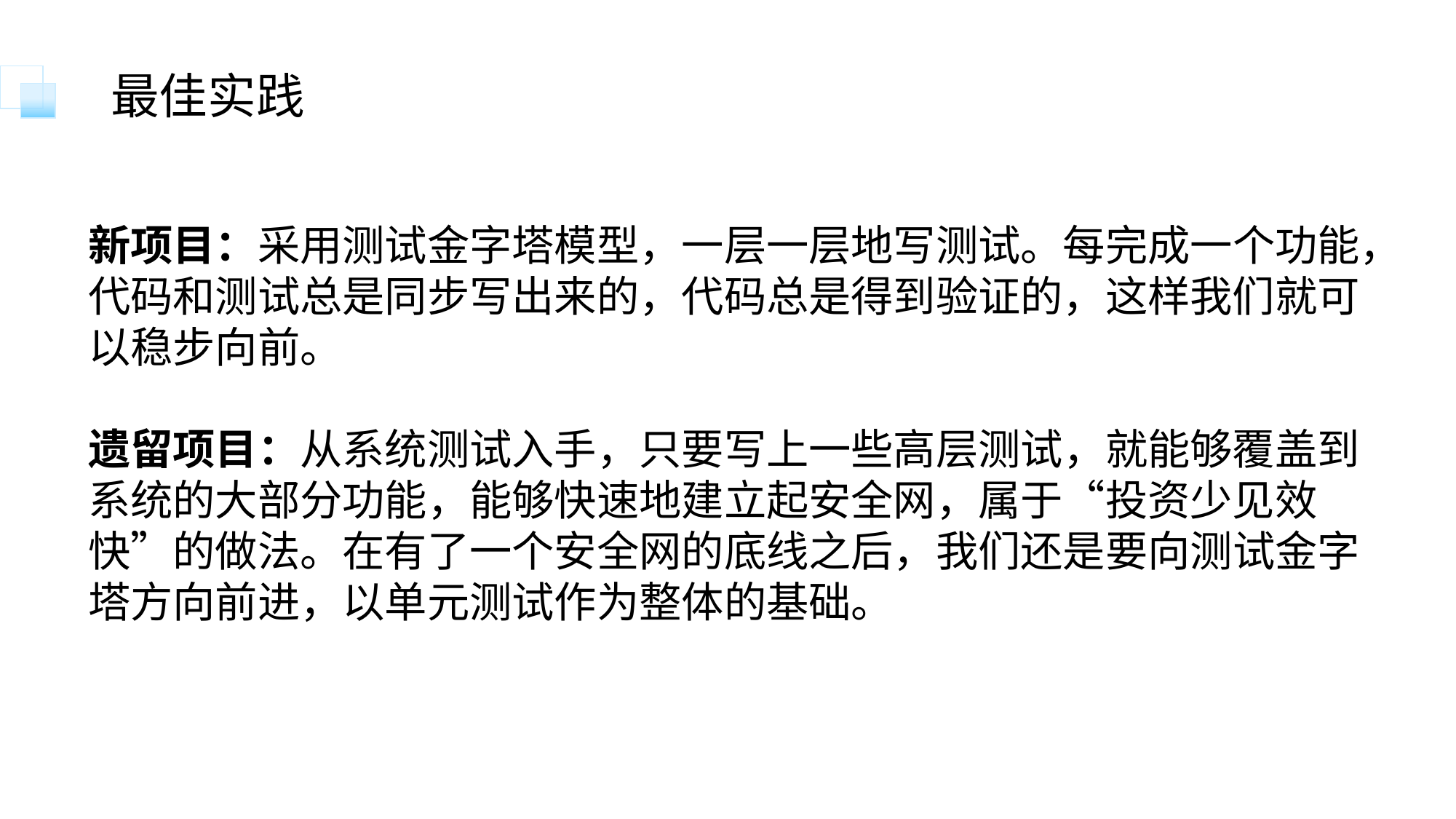

# 最佳实践
新项目：采用测试金字塔模型，一层一层地写测试。每完成一个功能，代码和测试总是同步写出来的，代码总是得到验证的，这样我们就可以稳步向前。

遗留项目：从系统测试入手，只要写上一些高层测试，就能够覆盖到系统的大部分功能，能够快速地建立起安全网，属于“投资少见效快”的做法。在有了一个安全网的底线之后，我们还是要向测试金字塔方向前进，以单元测试作为整体的基础。